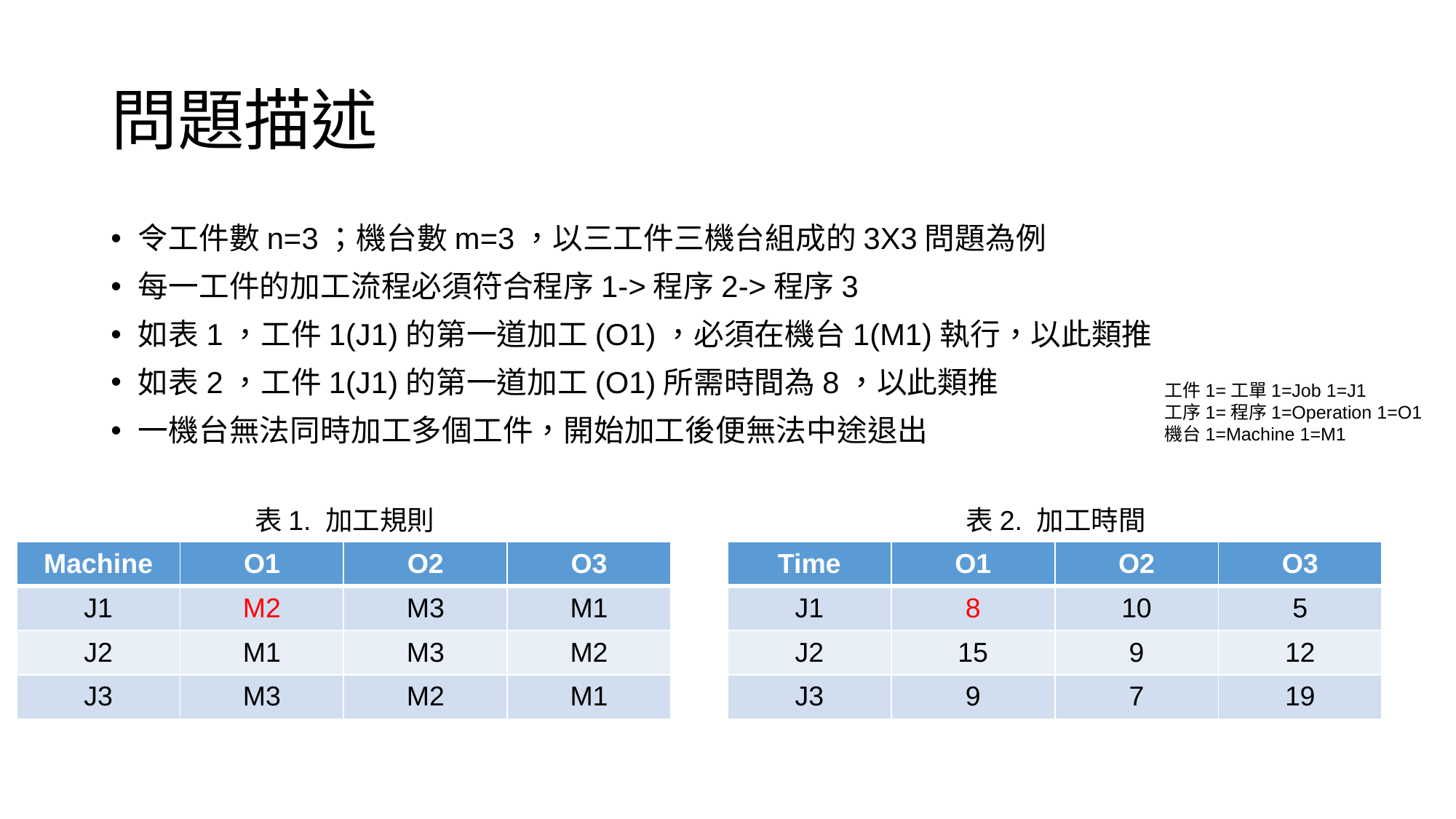

# 問題描述
令工件數n=3；機台數m=3，以三工件三機台組成的3X3問題為例
每一工件的加工流程必須符合程序1->程序2->程序3
如表1，工件1(J1)的第一道加工(O1)，必須在機台1(M1)執行，以此類推
如表2，工件1(J1)的第一道加工(O1)所需時間為8，以此類推
一機台無法同時加工多個工件，開始加工後便無法中途退出
工件1=工單1=Job 1=J1
工序1=程序1=Operation 1=O1
機台1=Machine 1=M1
表1. 加工規則
表2. 加工時間
| Machine | O1 | O2 | O3 |
| --- | --- | --- | --- |
| J1 | M2 | M3 | M1 |
| J2 | M1 | M3 | M2 |
| J3 | M3 | M2 | M1 |
| Time | O1 | O2 | O3 |
| --- | --- | --- | --- |
| J1 | 8 | 10 | 5 |
| J2 | 15 | 9 | 12 |
| J3 | 9 | 7 | 19 |